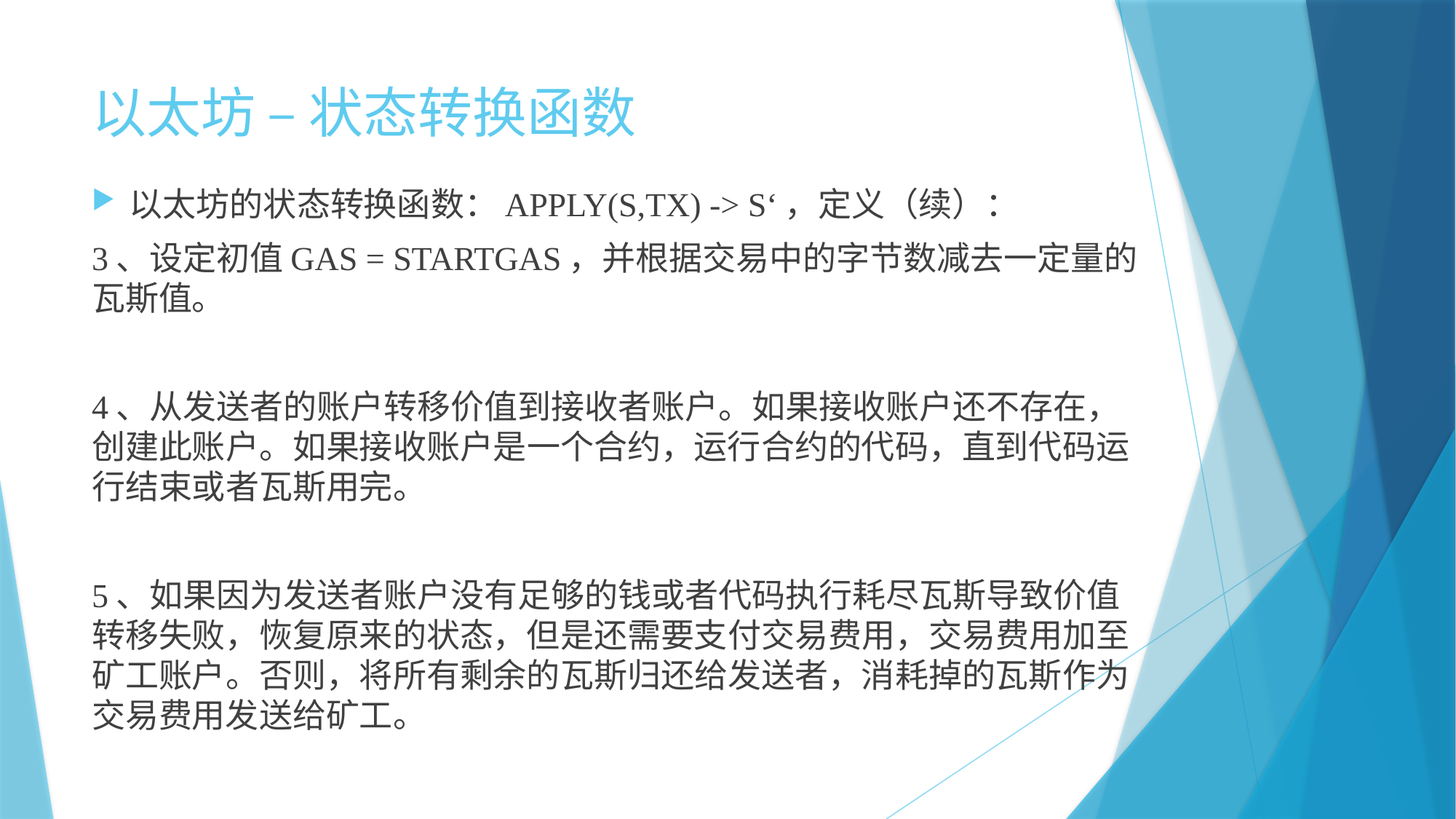

# 以太坊 – 状态转换函数
以太坊的状态转换函数：APPLY(S,TX) -> S‘，定义（续）：
3、设定初值GAS = STARTGAS，并根据交易中的字节数减去一定量的瓦斯值。

4、从发送者的账户转移价值到接收者账户。如果接收账户还不存在，创建此账户。如果接收账户是一个合约，运行合约的代码，直到代码运行结束或者瓦斯用完。

5、如果因为发送者账户没有足够的钱或者代码执行耗尽瓦斯导致价值转移失败，恢复原来的状态，但是还需要支付交易费用，交易费用加至矿工账户。否则，将所有剩余的瓦斯归还给发送者，消耗掉的瓦斯作为交易费用发送给矿工。